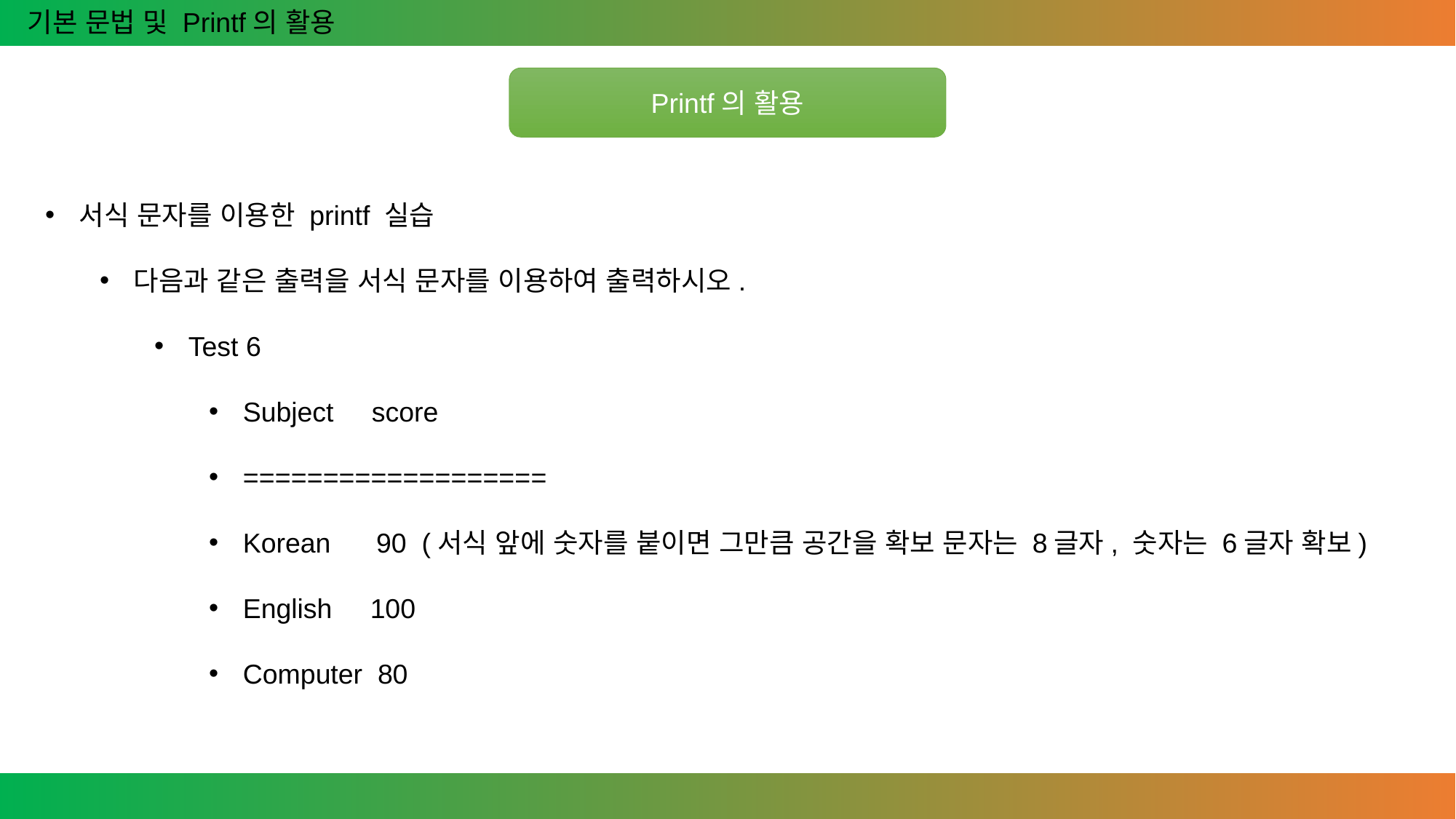

기본 문법 및 Printf의 활용
Printf의 활용
서식 문자를 이용한 printf 실습
다음과 같은 출력을 서식 문자를 이용하여 출력하시오.
Test 6
Subject     score
===================
Korean      90  (서식 앞에 숫자를 붙이면 그만큼 공간을 확보 문자는 8글자, 숫자는 6글자 확보)
English     100
Computer  80